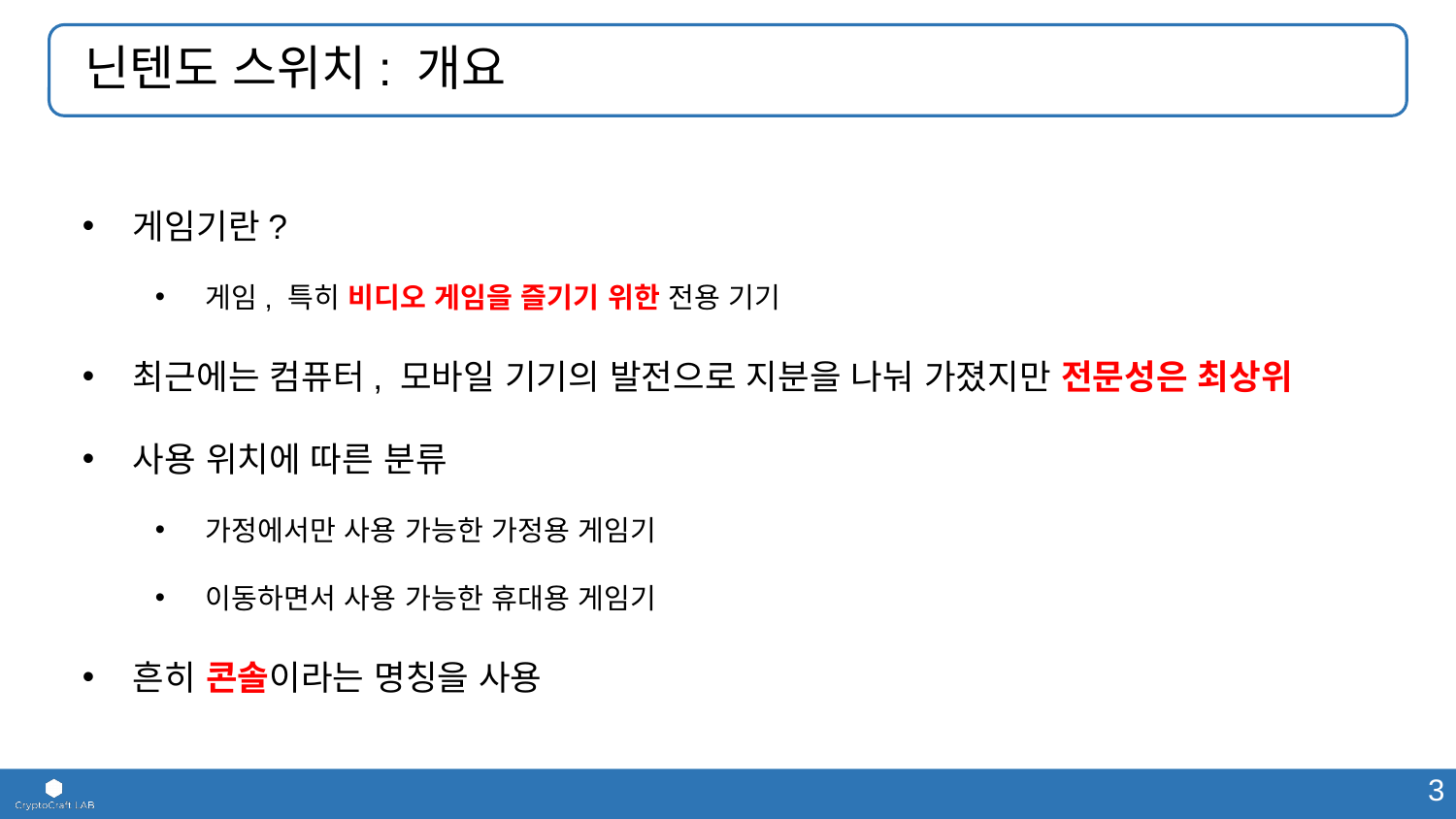

# 닌텐도 스위치: 개요
게임기란?
게임, 특히 비디오 게임을 즐기기 위한 전용 기기
최근에는 컴퓨터, 모바일 기기의 발전으로 지분을 나눠 가졌지만 전문성은 최상위
사용 위치에 따른 분류
가정에서만 사용 가능한 가정용 게임기
이동하면서 사용 가능한 휴대용 게임기
흔히 콘솔이라는 명칭을 사용